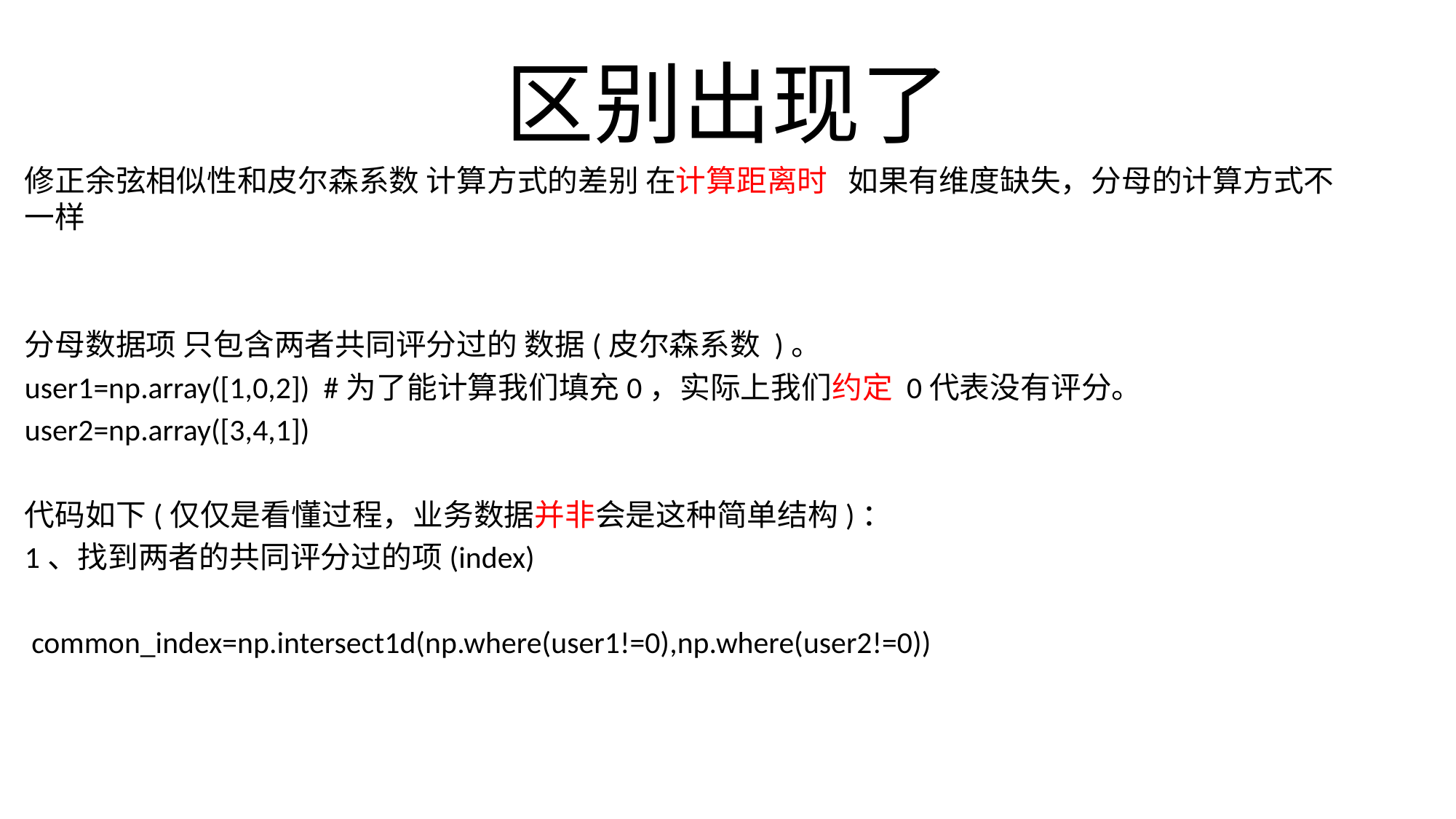

# 区别出现了
修正余弦相似性和皮尔森系数 计算方式的差别 在计算距离时   如果有维度缺失，分母的计算方式不一样

分母数据项 只包含两者共同评分过的 数据(皮尔森系数 )。
user1=np.array([1,0,2])  #为了能计算我们填充0，实际上我们约定 0代表没有评分。
user2=np.array([3,4,1])

代码如下(仅仅是看懂过程，业务数据并非会是这种简单结构)：
1、找到两者的共同评分过的项(index)

 common_index=np.intersect1d(np.where(user1!=0),np.where(user2!=0))